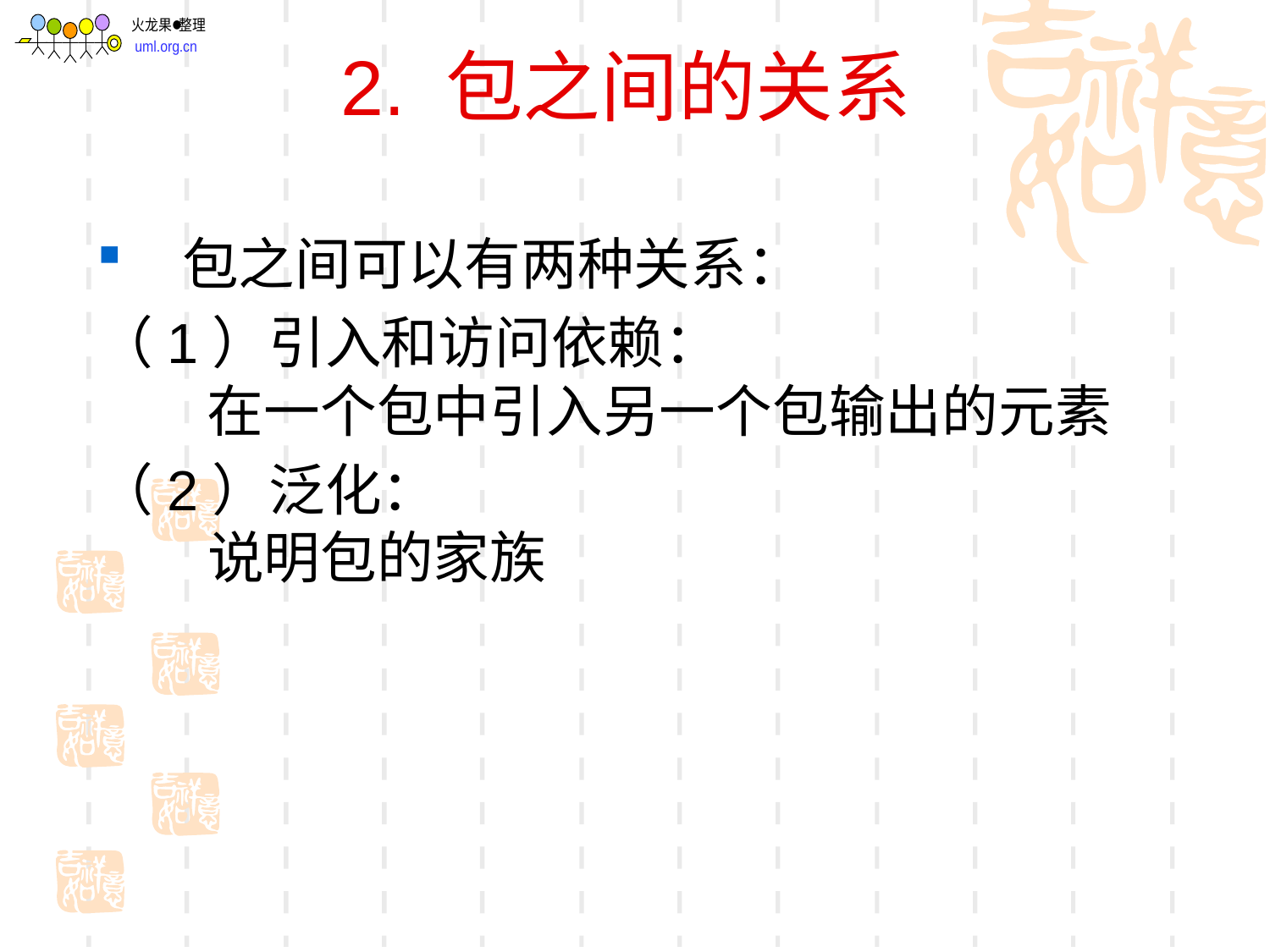

# 2. 包之间的关系
包之间可以有两种关系：
（1）引入和访问依赖：			  	   在一个包中引入另一个包输出的元素
（2）泛化：						   说明包的家族